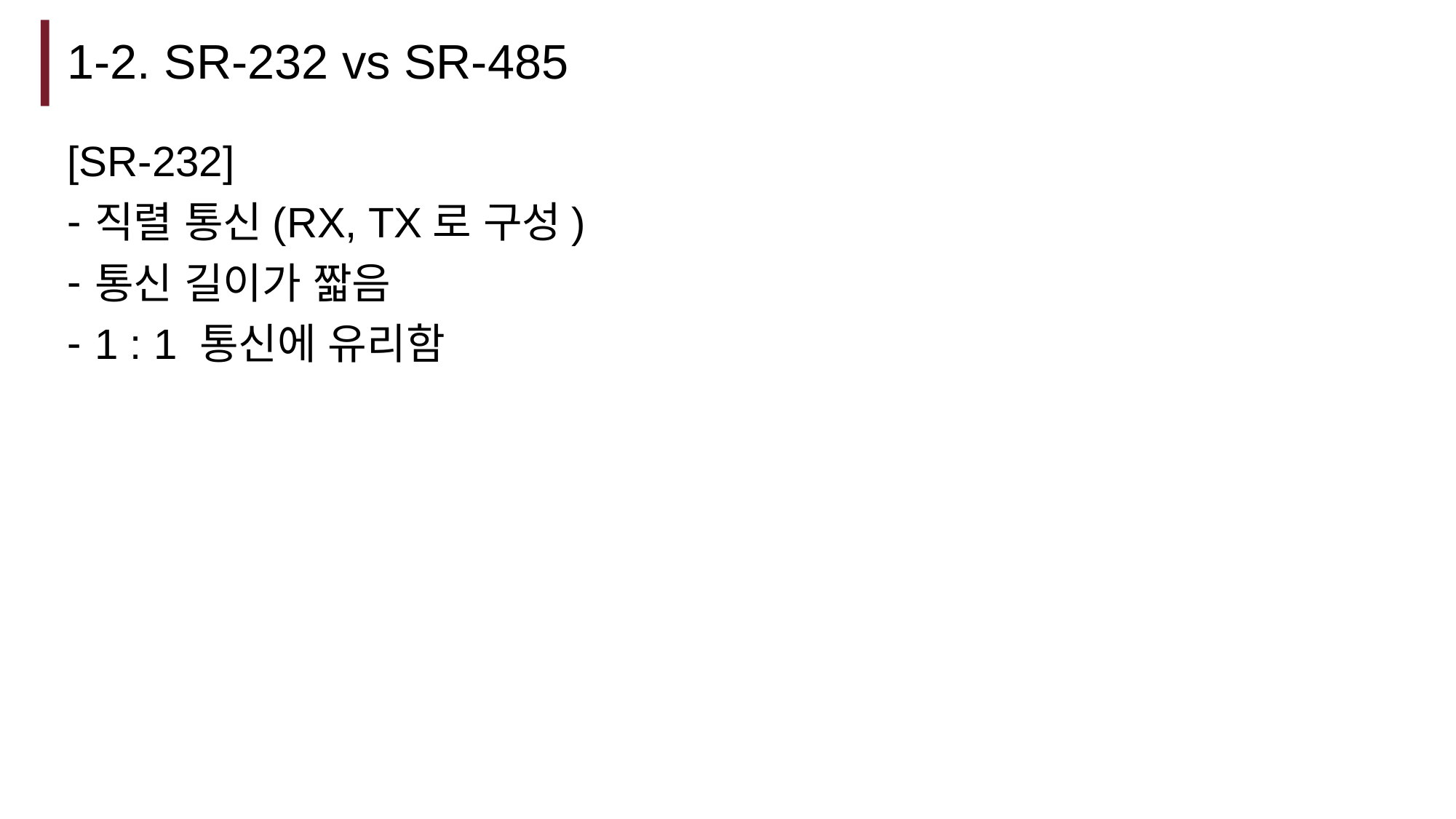

# 1-2. SR-232 vs SR-485
[SR-232]
직렬 통신(RX, TX로 구성)
통신 길이가 짧음
1 : 1 통신에 유리함